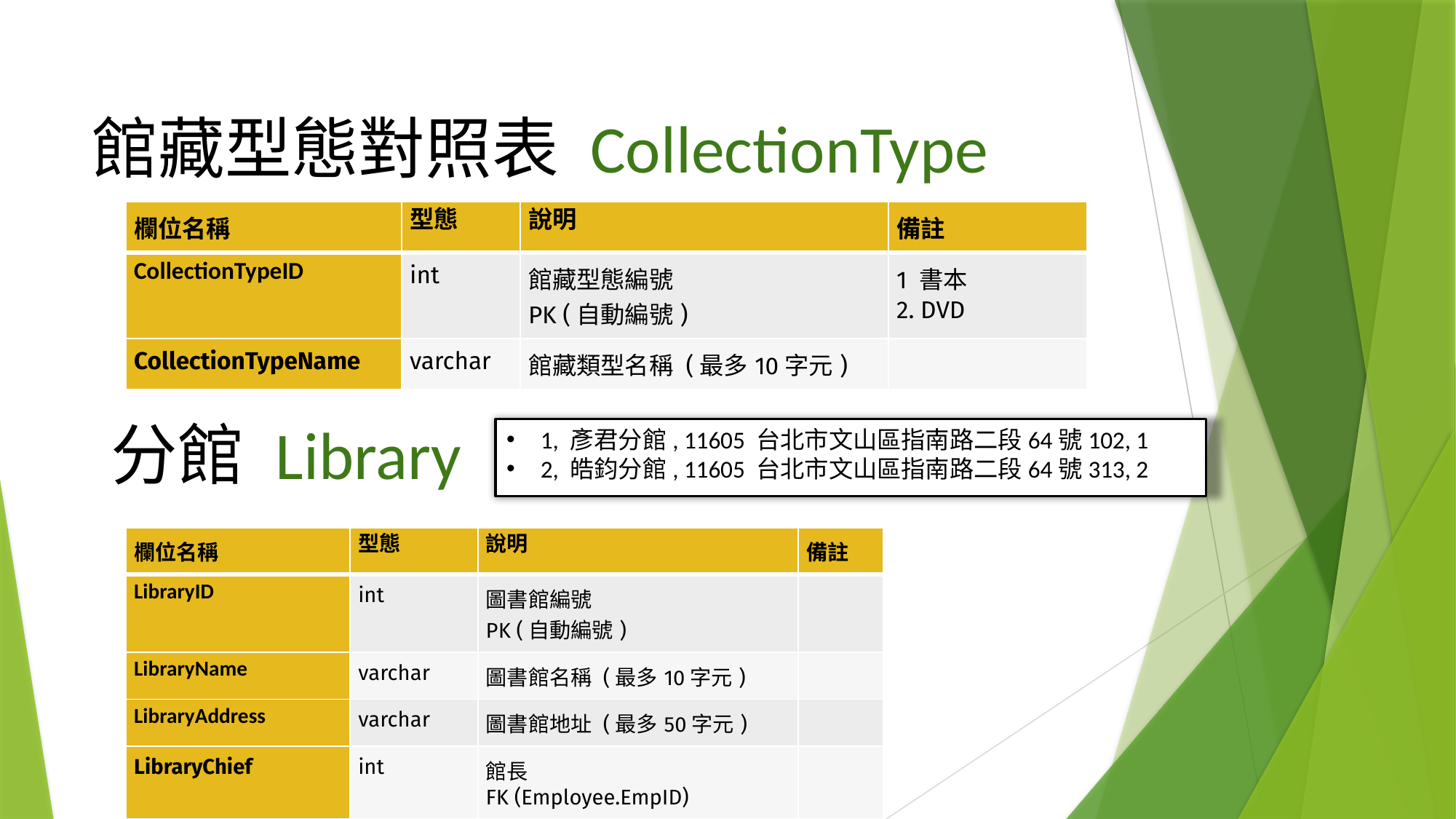

# 館藏型態對照表 CollectionType
| 欄位名稱 | 型態 | 說明 | 備註 |
| --- | --- | --- | --- |
| CollectionTypeID | int | 館藏型態編號 PK (自動編號) | 1 書本 2. DVD |
| CollectionTypeName | varchar | 館藏類型名稱 (最多10字元) |  |
分館 Library
1, 彥君分館, 11605 台北市文山區指南路二段64號102, 1
2, 皓鈞分館, 11605 台北市文山區指南路二段64號313, 2
| 欄位名稱 | 型態 | 說明 | 備註 |
| --- | --- | --- | --- |
| LibraryID | int | 圖書館編號 PK (自動編號) |  |
| LibraryName | varchar | 圖書館名稱 (最多10字元) |  |
| LibraryAddress | varchar | 圖書館地址 (最多50字元) |  |
| LibraryChief | int | 館長 FK (Employee.EmpID) |  |